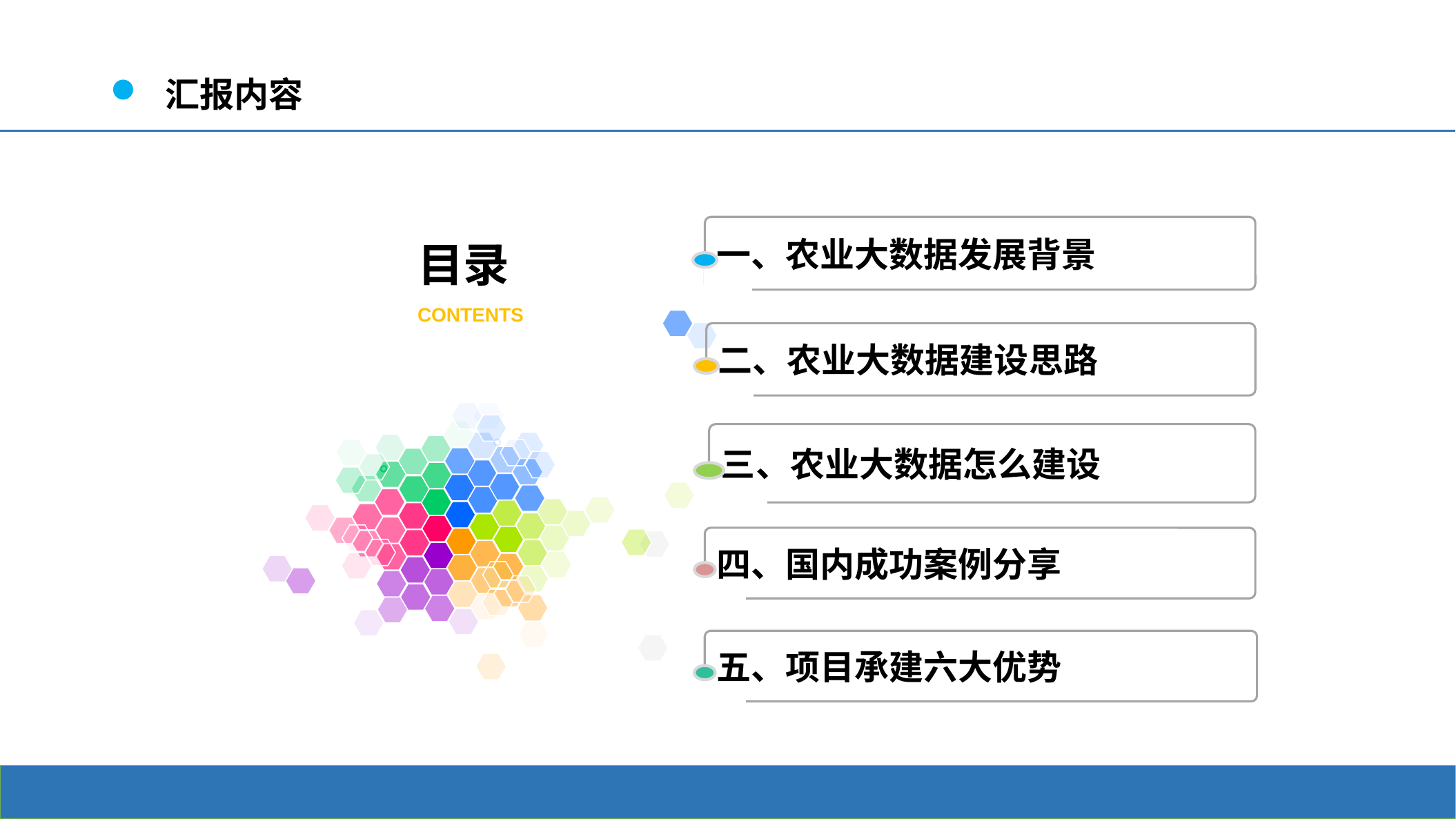

# 汇报内容
目录
CONTENTS
一、农业大数据发展背景

二、农业大数据建设思路

三、农业大数据怎么建设

四、国内成功案例分享

五、项目承建六大优势